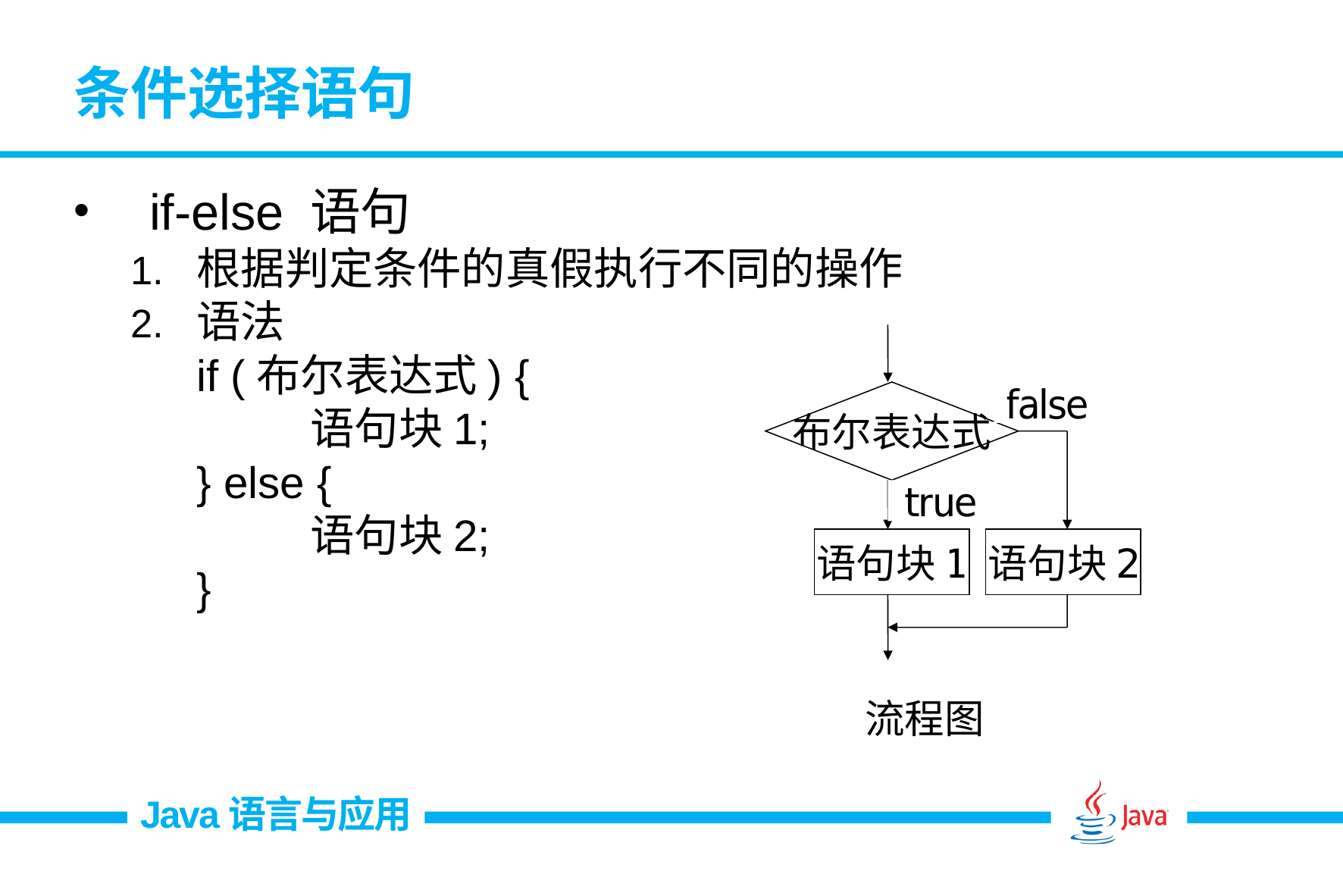

# 条件选择语句
if-else 语句
根据判定条件的真假执行不同的操作
语法
	if (布尔表达式) {
		语句块1;
	} else {
		语句块2;
	}

布尔表达式
false

true
语句块1
语句块2

流程图